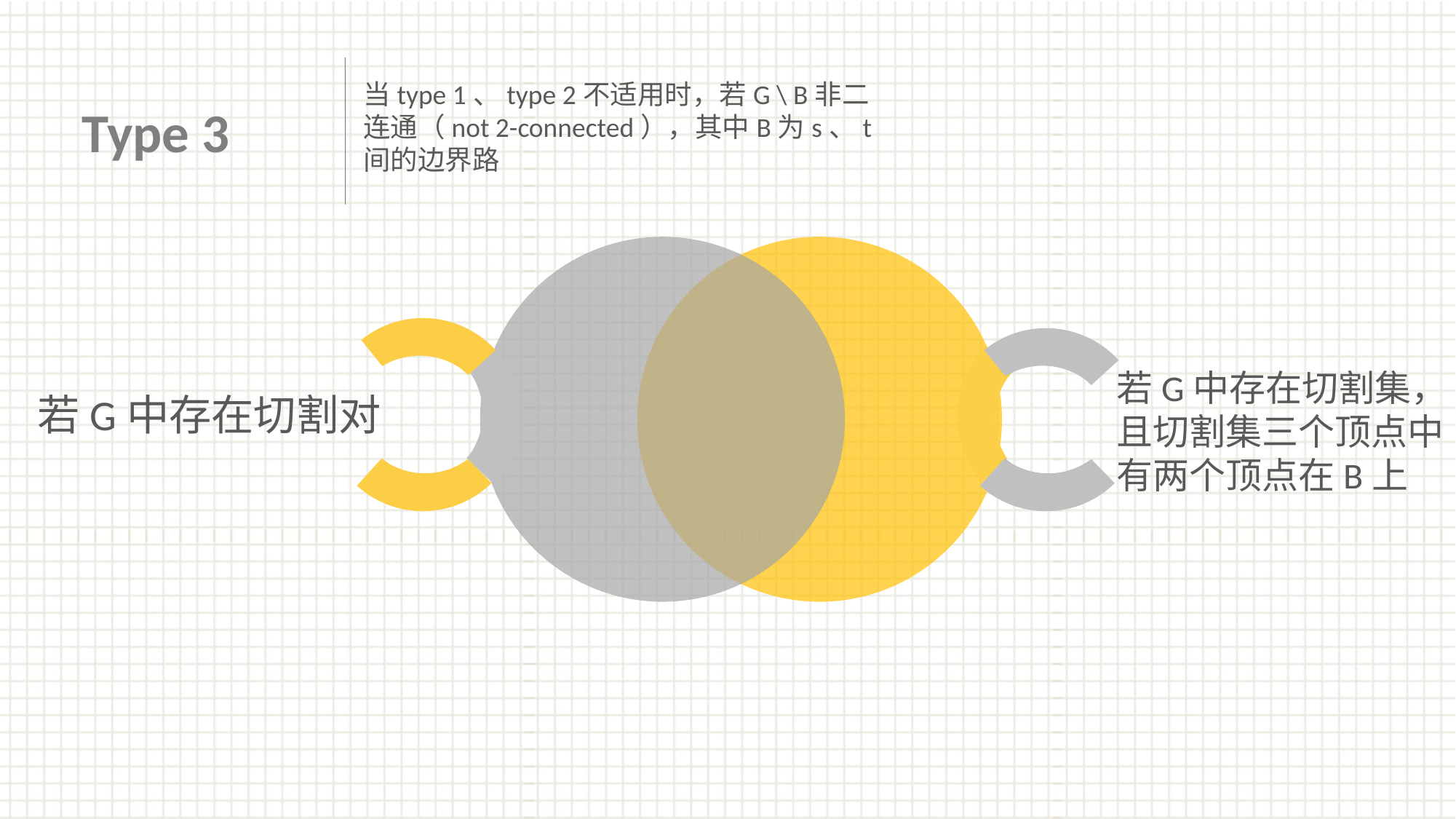

当type 1、type 2不适用时，若G \ B非二连通（not 2-connected），其中B为s、t间的边界路
Type 3

若G中存在切割集，且切割集三个顶点中有两个顶点在B上

若G中存在切割对